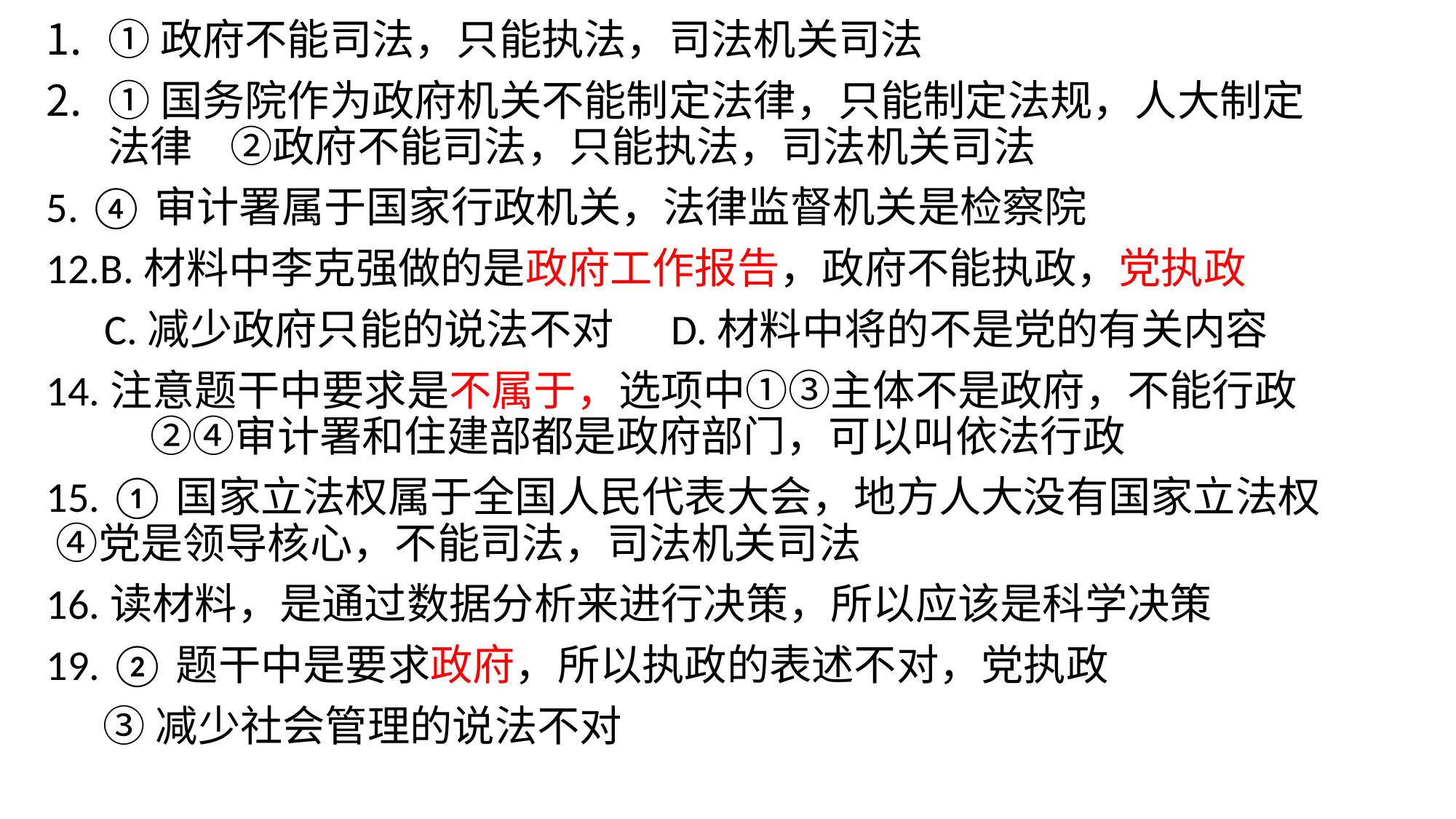

①政府不能司法，只能执法，司法机关司法
①国务院作为政府机关不能制定法律，只能制定法规，人大制定法律    ②政府不能司法，只能执法，司法机关司法
5. ④审计署属于国家行政机关，法律监督机关是检察院
12.B.材料中李克强做的是政府工作报告，政府不能执政，党执政
      C.减少政府只能的说法不对     D.材料中将的不是党的有关内容
14.注意题干中要求是不属于，选项中①③主体不是政府，不能行政                ②④审计署和住建部都是政府部门，可以叫依法行政
15. ①国家立法权属于全国人民代表大会，地方人大没有国家立法权   ④党是领导核心，不能司法，司法机关司法
16.读材料，是通过数据分析来进行决策，所以应该是科学决策
19. ②题干中是要求政府，所以执政的表述不对，党执政
      ③减少社会管理的说法不对